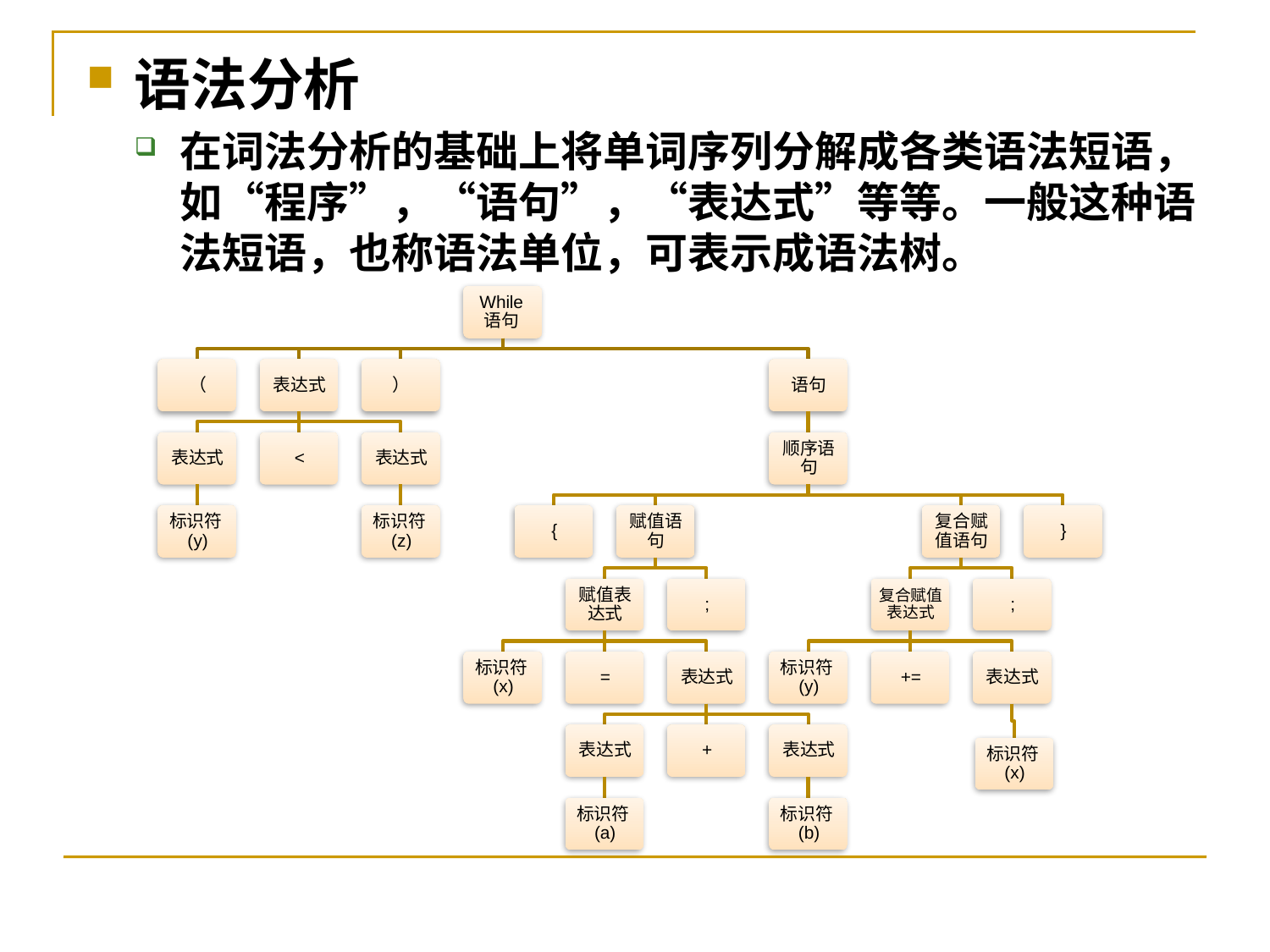

语法分析
在词法分析的基础上将单词序列分解成各类语法短语，如“程序”，“语句”，“表达式”等等。一般这种语法短语，也称语法单位，可表示成语法树。
While语句
（
表达式
表达式
标识符(y)
<
表达式
标识符(z)
）
语句
顺序语句
{
赋值语句
赋值表达式
标识符(x)
=
表达式
表达式
标识符(a)
+
表达式
标识符(b)
;
复合赋值语句
复合赋值表达式
标识符(y)
+=
表达式
标识符(x)
;
}